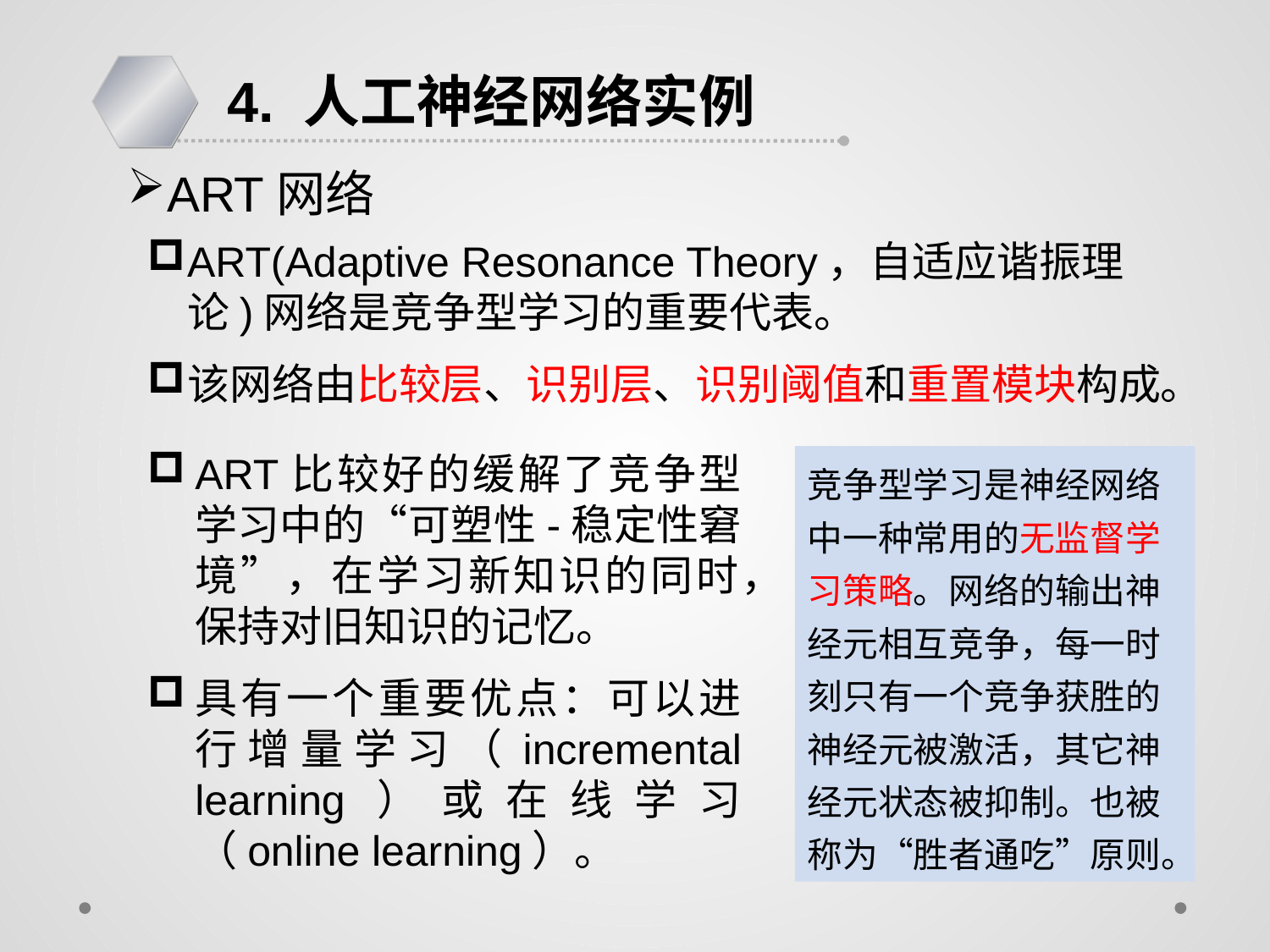

4. 人工神经网络实例

ART网络
ART(Adaptive Resonance Theory，自适应谐振理论)网络是竞争型学习的重要代表。
该网络由比较层、识别层、识别阈值和重置模块构成。
ART比较好的缓解了竞争型学习中的“可塑性-稳定性窘境”，在学习新知识的同时，保持对旧知识的记忆。
具有一个重要优点：可以进行增量学习（incremental learning）或在线学习（online learning）。
竞争型学习是神经网络中一种常用的无监督学习策略。网络的输出神经元相互竞争，每一时刻只有一个竞争获胜的神经元被激活，其它神经元状态被抑制。也被称为“胜者通吃”原则。